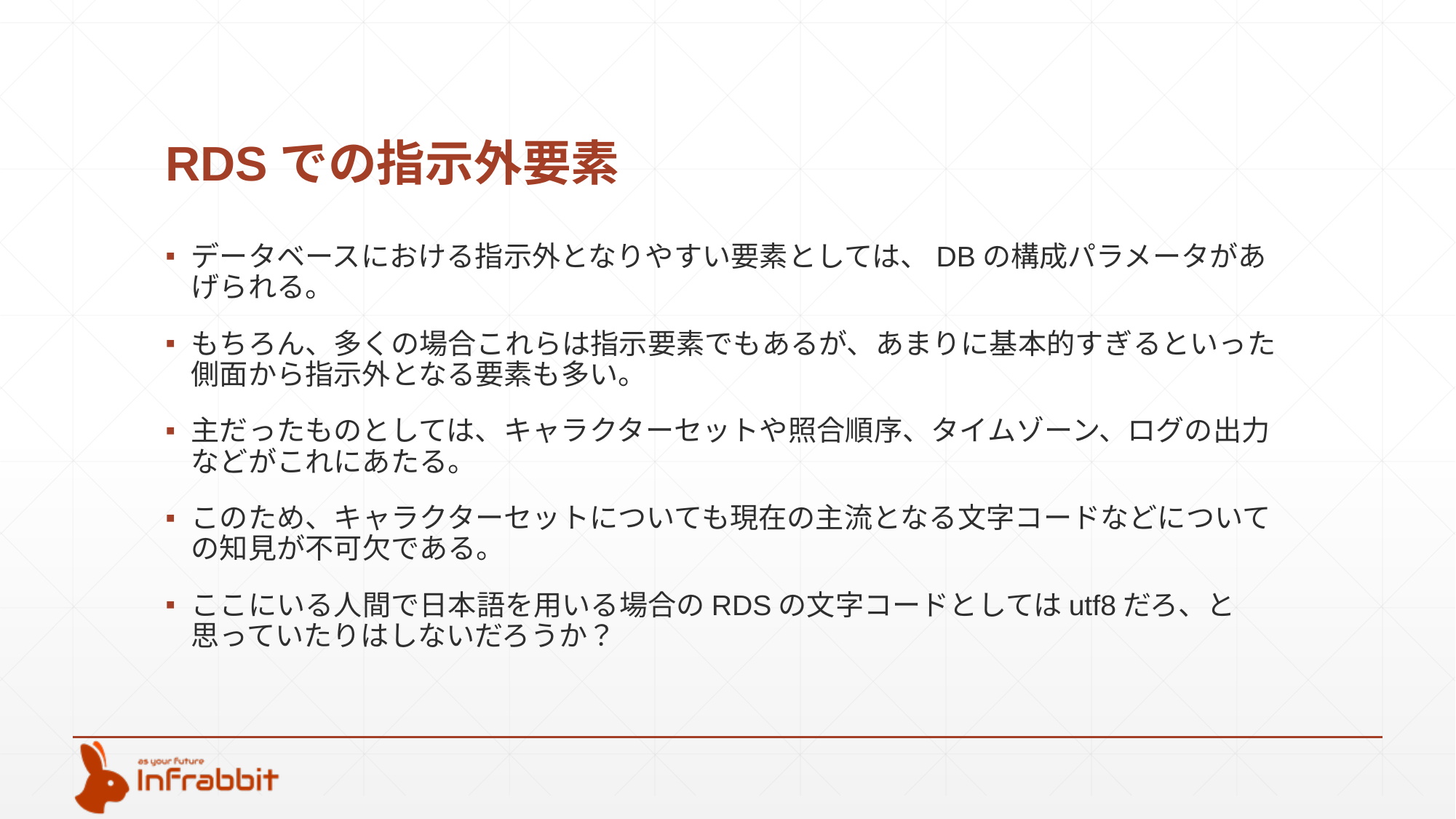

# RDSでの指示外要素
データベースにおける指示外となりやすい要素としては、DBの構成パラメータがあげられる。
もちろん、多くの場合これらは指示要素でもあるが、あまりに基本的すぎるといった側面から指示外となる要素も多い。
主だったものとしては、キャラクターセットや照合順序、タイムゾーン、ログの出力などがこれにあたる。
このため、キャラクターセットについても現在の主流となる文字コードなどについての知見が不可欠である。
ここにいる人間で日本語を用いる場合のRDSの文字コードとしてはutf8だろ、と思っていたりはしないだろうか？